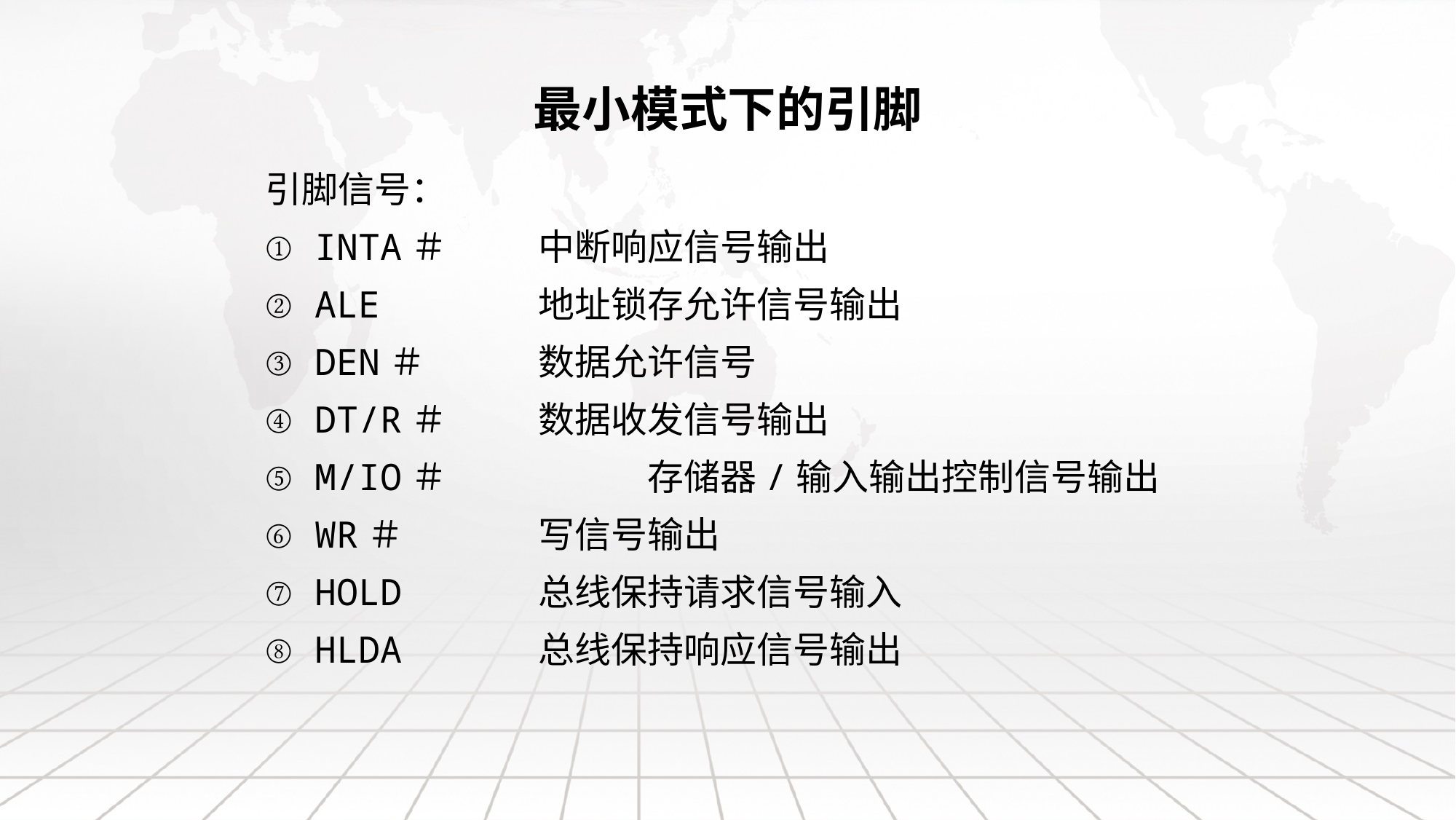

# 最小模式下的引脚
引脚信号：
① INTA＃	中断响应信号输出
② ALE		地址锁存允许信号输出
③ DEN＃		数据允许信号
④ DT/R＃	数据收发信号输出
⑤ M/IO＃		存储器/输入输出控制信号输出
⑥ WR＃		写信号输出
⑦ HOLD		总线保持请求信号输入
⑧ HLDA		总线保持响应信号输出